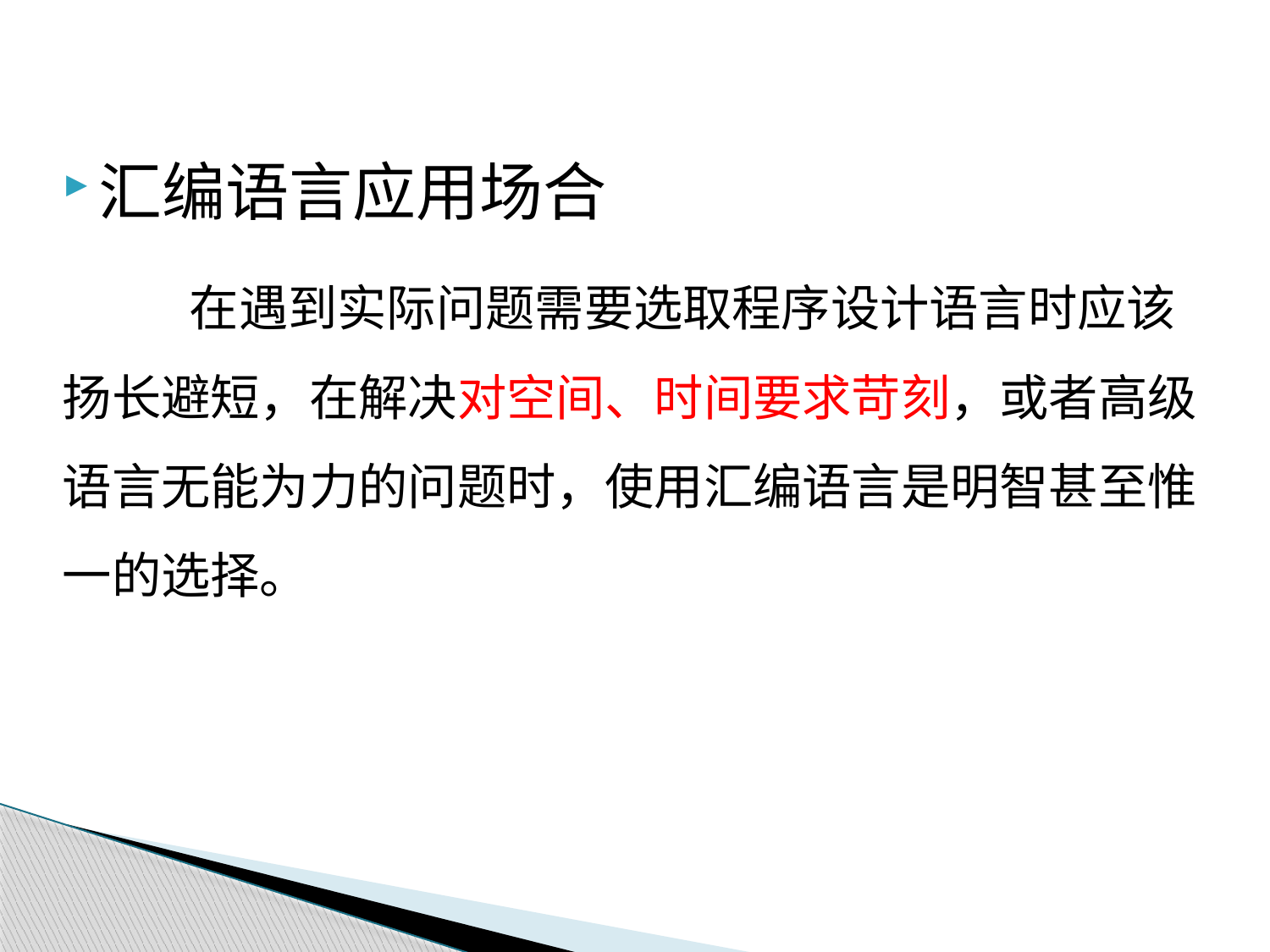

汇编语言应用场合
	在遇到实际问题需要选取程序设计语言时应该扬长避短，在解决对空间、时间要求苛刻，或者高级语言无能为力的问题时，使用汇编语言是明智甚至惟一的选择。